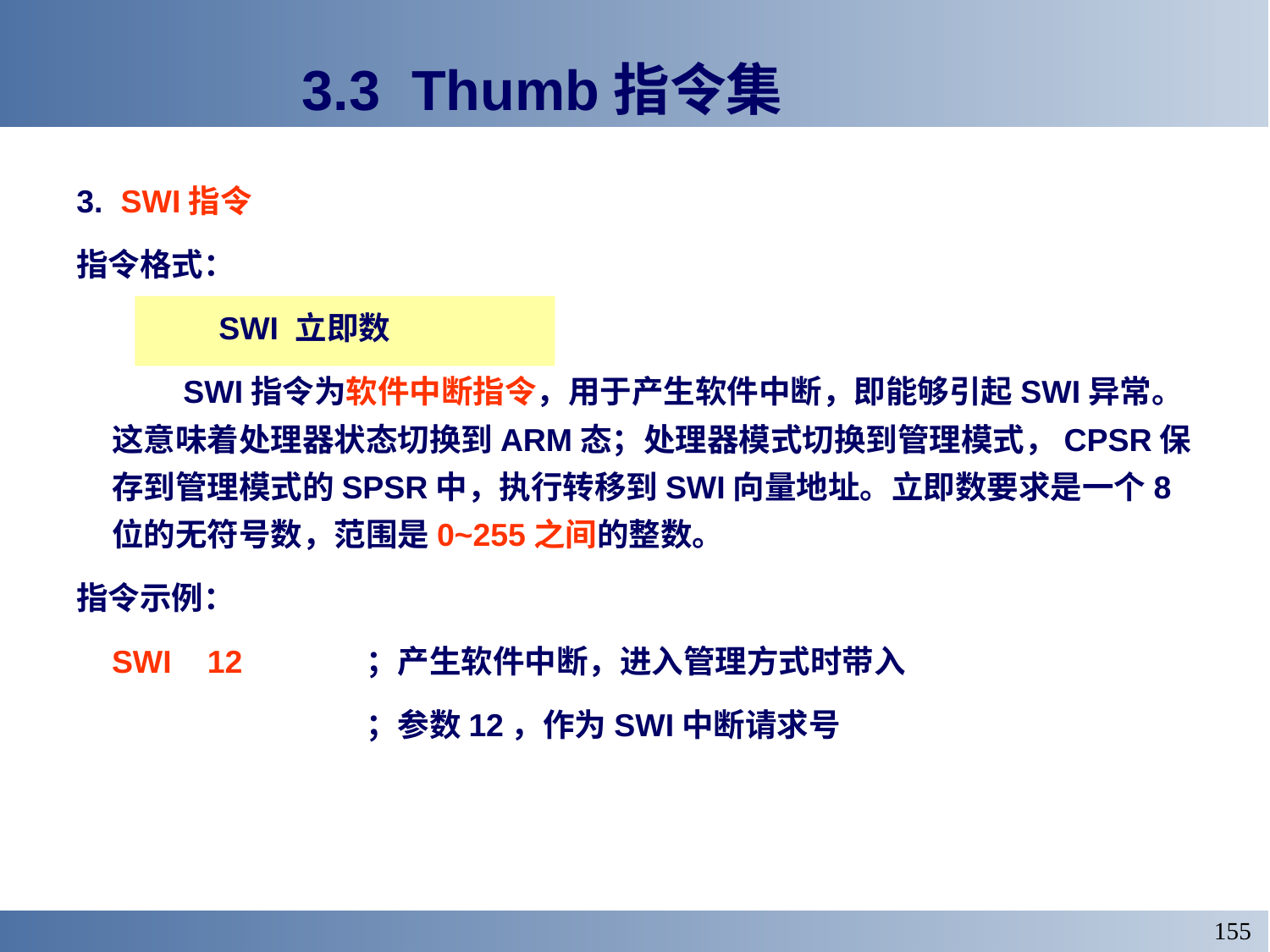

# 3.3  Thumb指令集
3.  SWI指令
指令格式：
                SWI 立即数
            SWI指令为软件中断指令，用于产生软件中断，即能够引起SWI异常。这意味着处理器状态切换到ARM态；处理器模式切换到管理模式，CPSR保存到管理模式的SPSR中，执行转移到SWI向量地址。立即数要求是一个8位的无符号数，范围是0~255之间的整数。
指令示例：
	SWI    12	；产生软件中断，进入管理方式时带入
			；参数12，作为SWI中断请求号